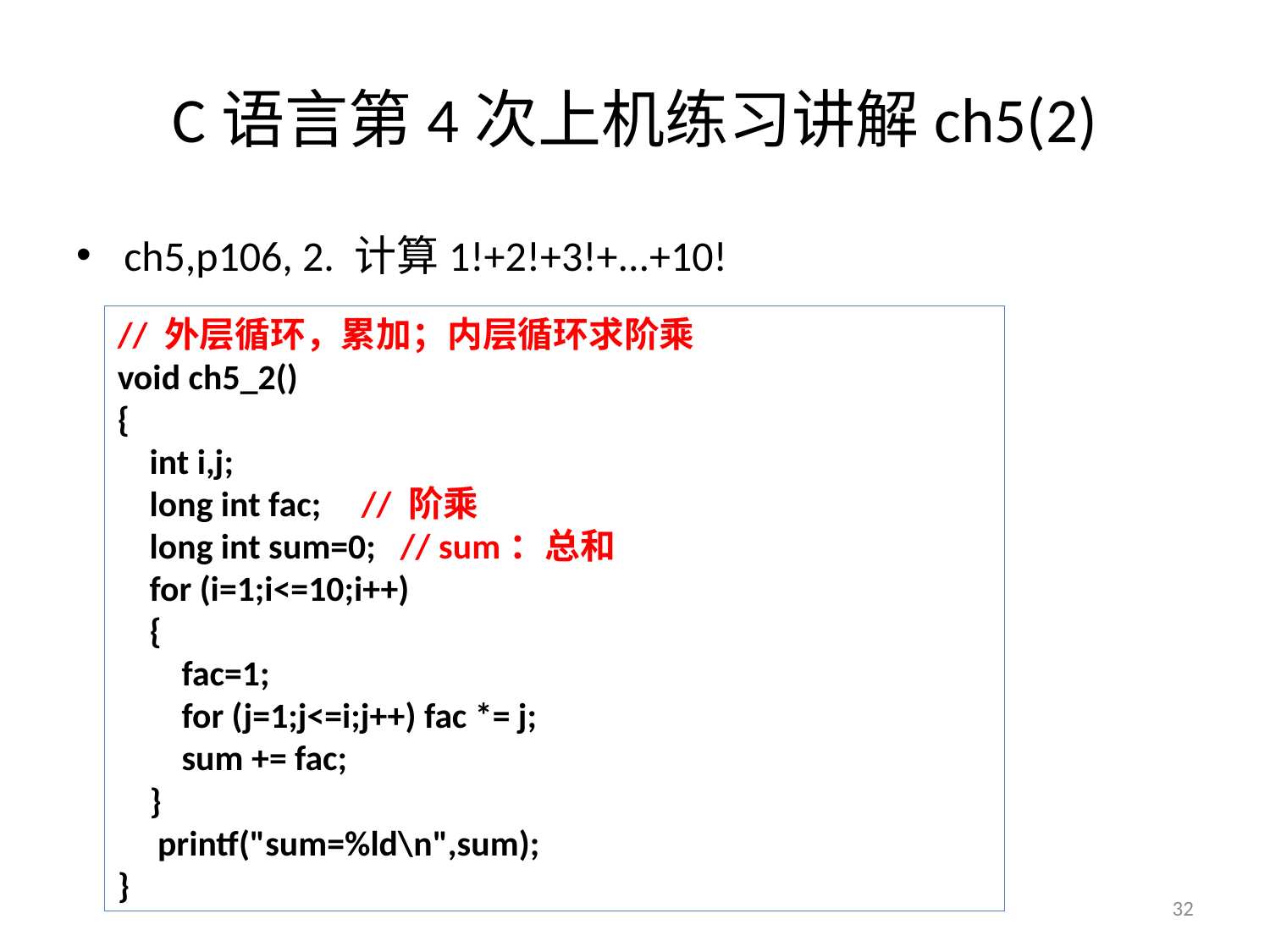

# C语言第4次上机练习讲解ch5(2)
ch5,p106, 2. 计算1!+2!+3!+...+10!
// 外层循环，累加；内层循环求阶乘
void ch5_2()
{
    int i,j;
    long int fac;     // 阶乘
    long int sum=0;   // sum：总和
    for (i=1;i<=10;i++)
    {
        fac=1;
        for (j=1;j<=i;j++) fac *= j;
        sum += fac;
    }
     printf("sum=%ld\n",sum);
}
32